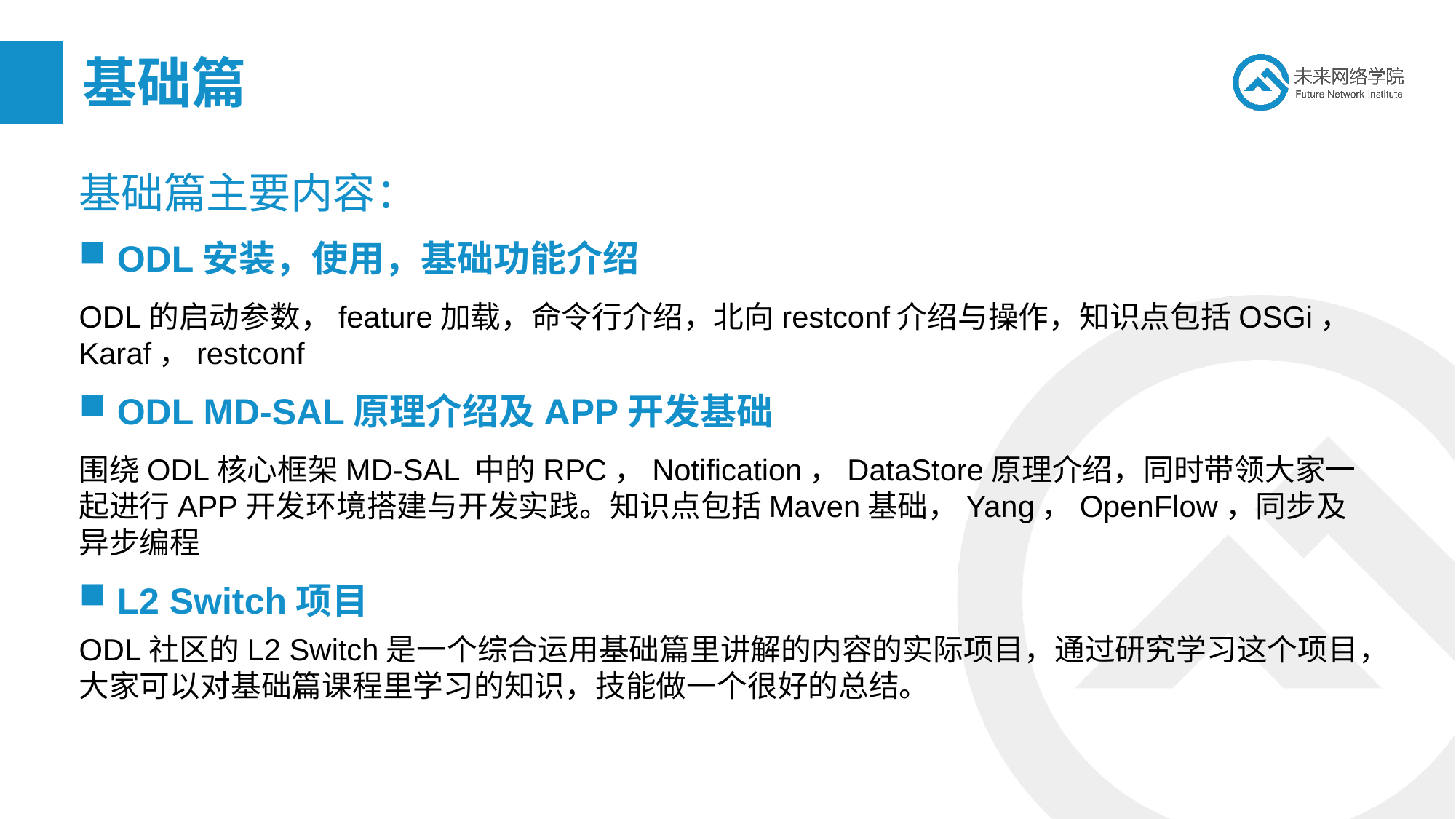

基础篇
基础篇主要内容：
 ODL安装，使用，基础功能介绍
ODL的启动参数，feature加载，命令行介绍，北向restconf介绍与操作，知识点包括OSGi，Karaf，restconf
 ODL MD-SAL原理介绍及APP开发基础
围绕ODL核心框架MD-SAL 中的RPC，Notification，DataStore原理介绍，同时带领大家一起进行APP开发环境搭建与开发实践。知识点包括Maven基础，Yang，OpenFlow，同步及异步编程
 L2 Switch项目
ODL社区的L2 Switch是一个综合运用基础篇里讲解的内容的实际项目，通过研究学习这个项目，大家可以对基础篇课程里学习的知识，技能做一个很好的总结。